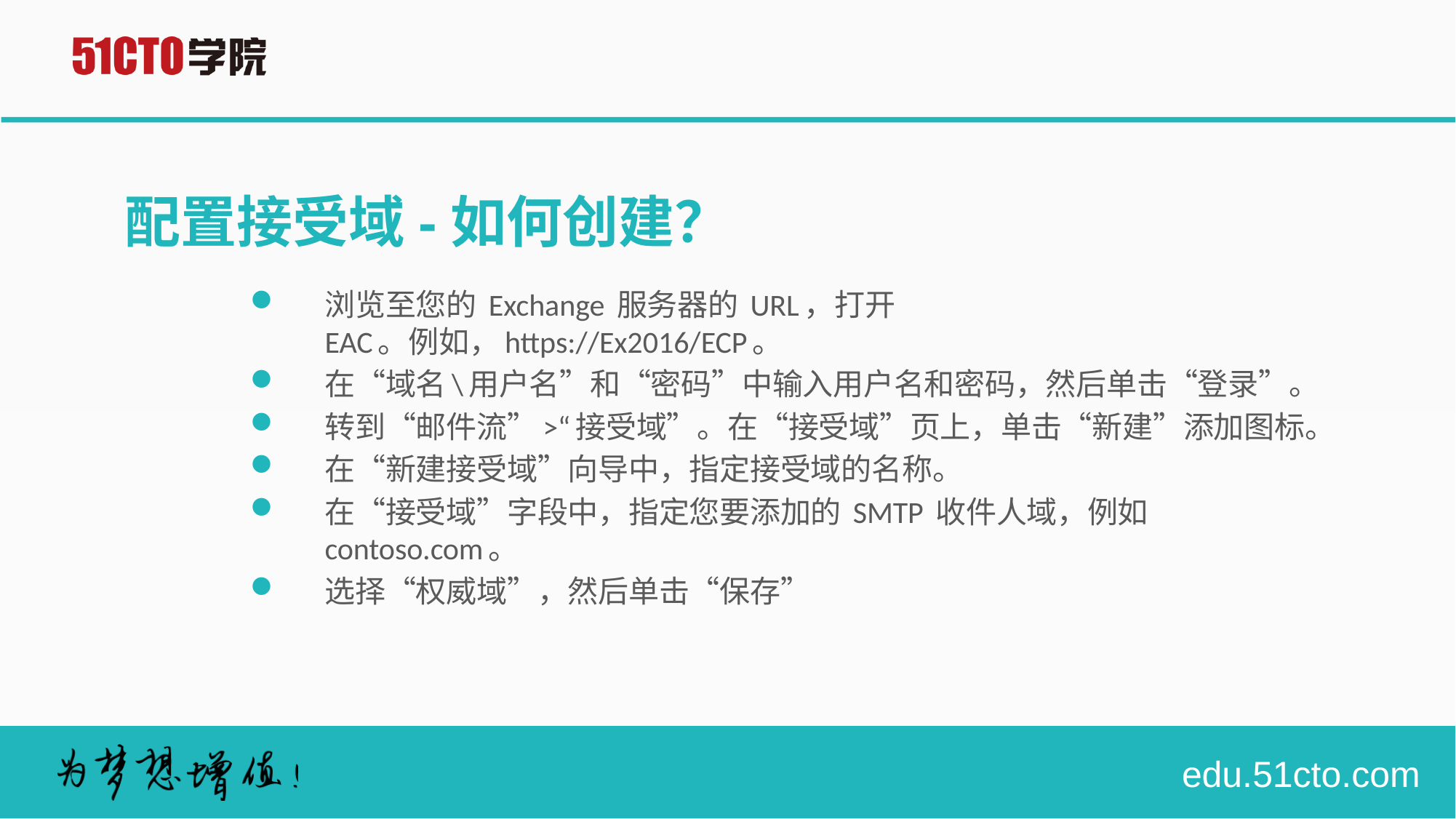

# 配置接受域-如何创建？
浏览至您的 Exchange 服务器的 URL，打开 EAC。例如，https://Ex2016/ECP。
在“域名\用户名”和“密码”中输入用户名和密码，然后单击“登录”。
转到“邮件流”>“接受域”。在“接受域”页上，单击“新建”添加图标。
在“新建接受域”向导中，指定接受域的名称。
在“接受域”字段中，指定您要添加的 SMTP 收件人域，例如 contoso.com。
选择“权威域”，然后单击“保存”